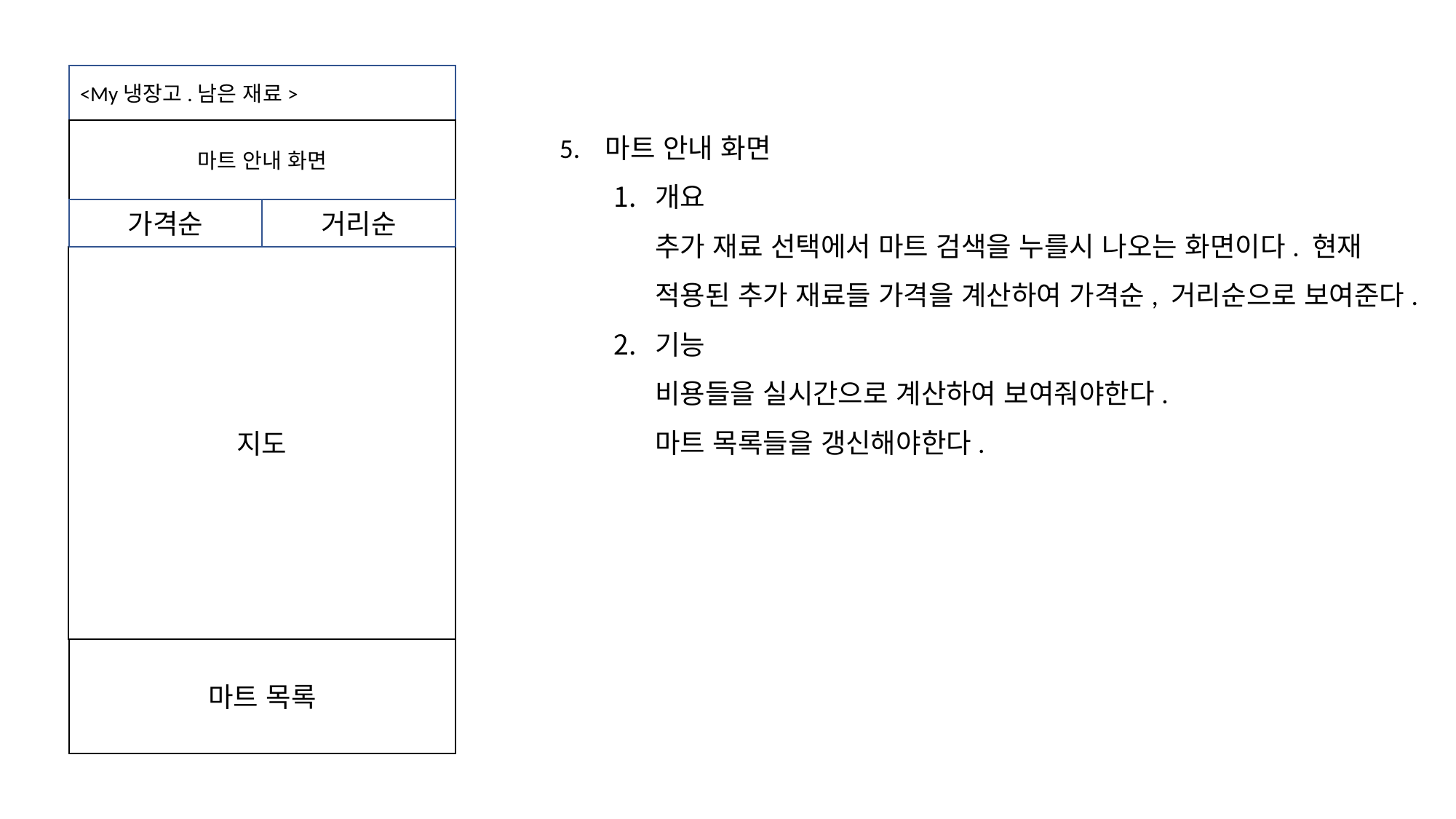

<My냉장고.남은 재료>
5.   마트 안내 화면
개요
추가 재료 선택에서 마트 검색을 누를시 나오는 화면이다. 현재 적용된 추가 재료들 가격을 계산하여 가격순, 거리순으로 보여준다.
기능
비용들을 실시간으로 계산하여 보여줘야한다.
마트 목록들을 갱신해야한다.
마트 안내 화면
거리순
가격순
지도
마트 목록